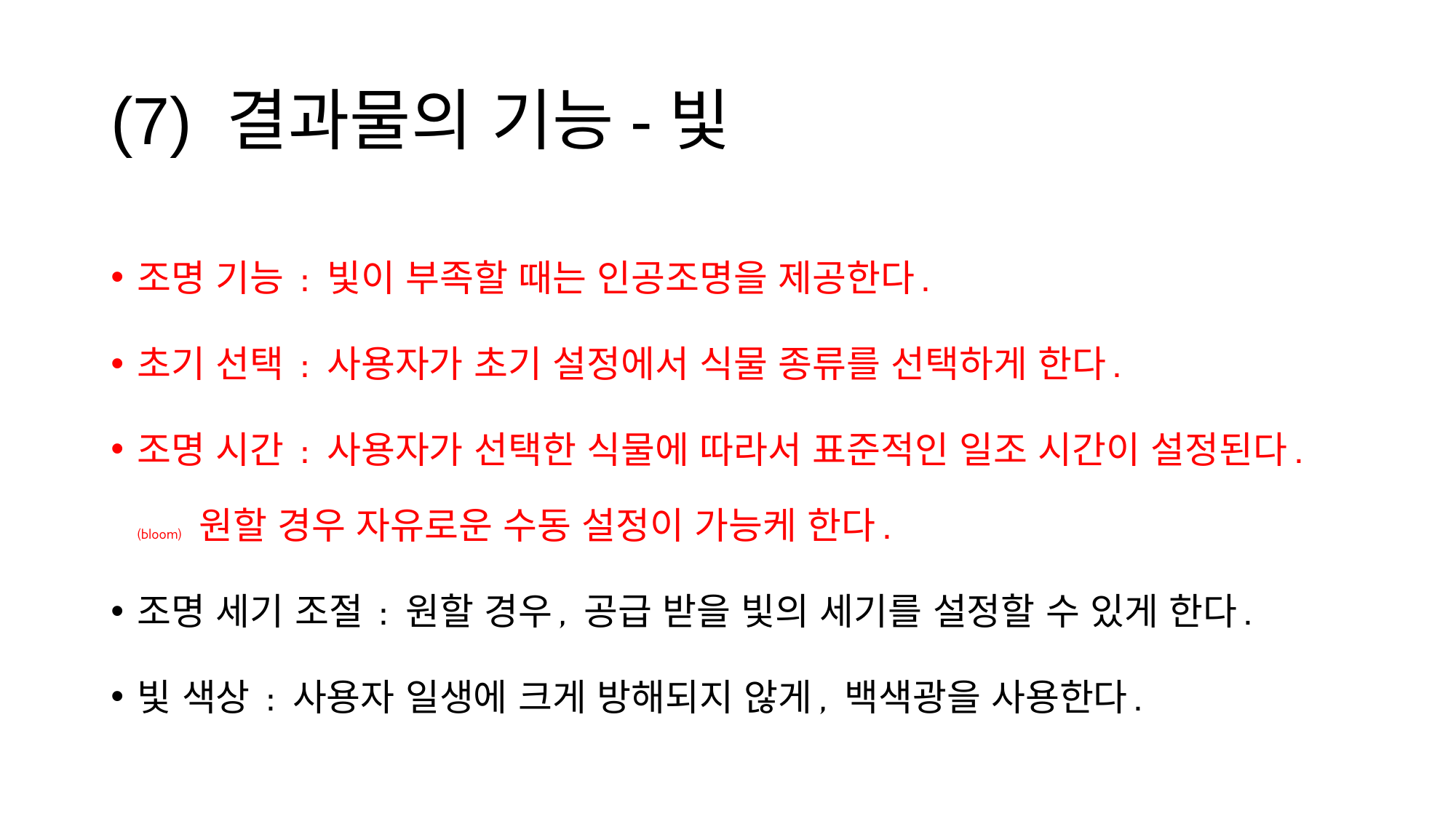

# (7) 결과물의 기능-빛
조명 기능 : 빛이 부족할 때는 인공조명을 제공한다.
초기 선택 : 사용자가 초기 설정에서 식물 종류를 선택하게 한다.
조명 시간 : 사용자가 선택한 식물에 따라서 표준적인 일조 시간이 설정된다. (bloom) 원할 경우 자유로운 수동 설정이 가능케 한다.
조명 세기 조절 : 원할 경우, 공급 받을 빛의 세기를 설정할 수 있게 한다.
빛 색상 : 사용자 일생에 크게 방해되지 않게, 백색광을 사용한다.